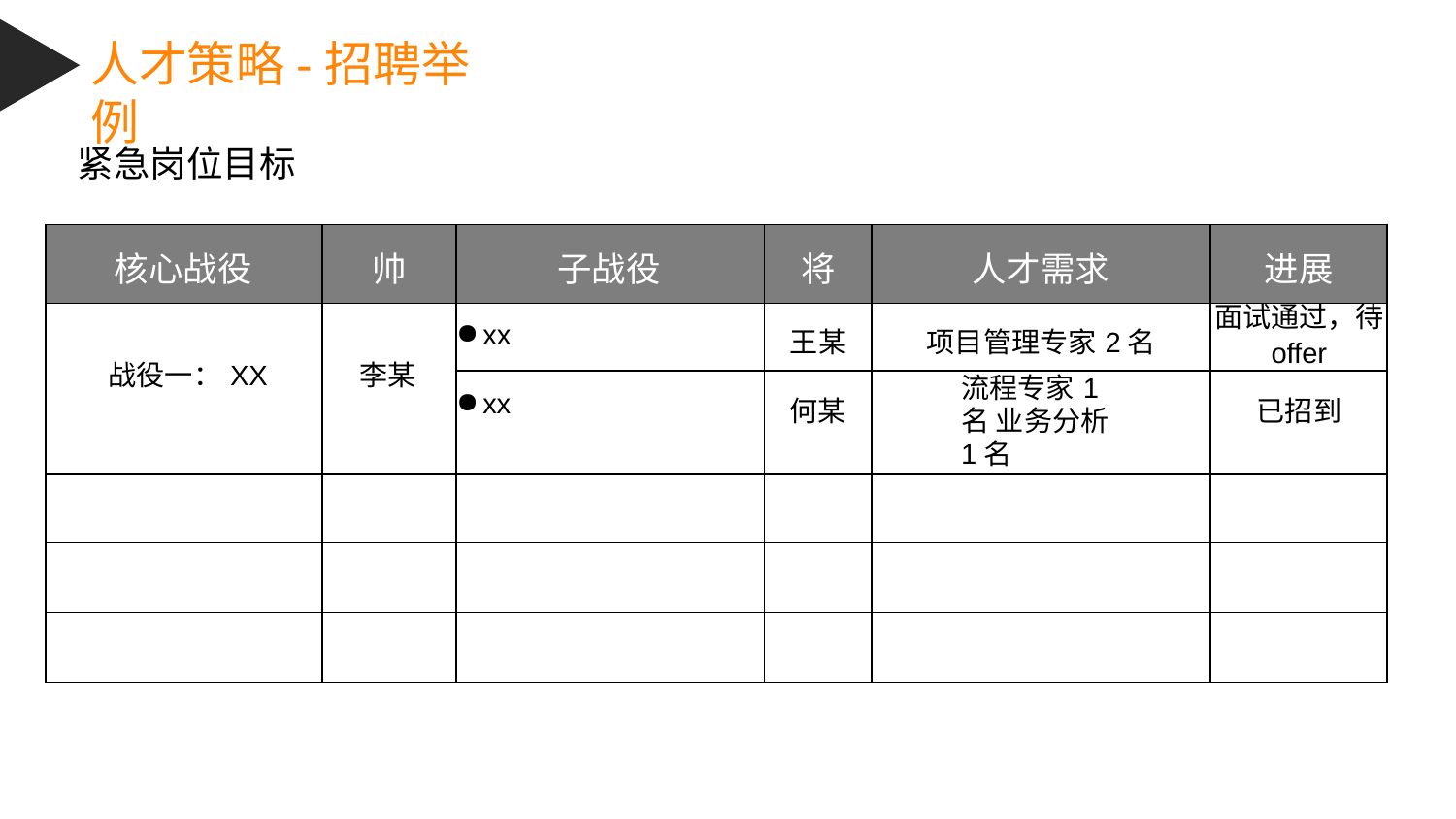

# 人才策略-招聘举例
紧急岗位目标
| 核心战役 | 帅 | 子战役 | 将 | 人才需求 | 进展 |
| --- | --- | --- | --- | --- | --- |
| 战役一：XX | 李某 | xx | 王某 | 项目管理专家2名 | 面试通过，待 offer |
|  |  | xx | 何某 | 流程专家1名 业务分析1名 | 已招到 |
|  |  |  |  |  |  |
|  |  |  |  |  |  |
|  |  |  |  |  |  |